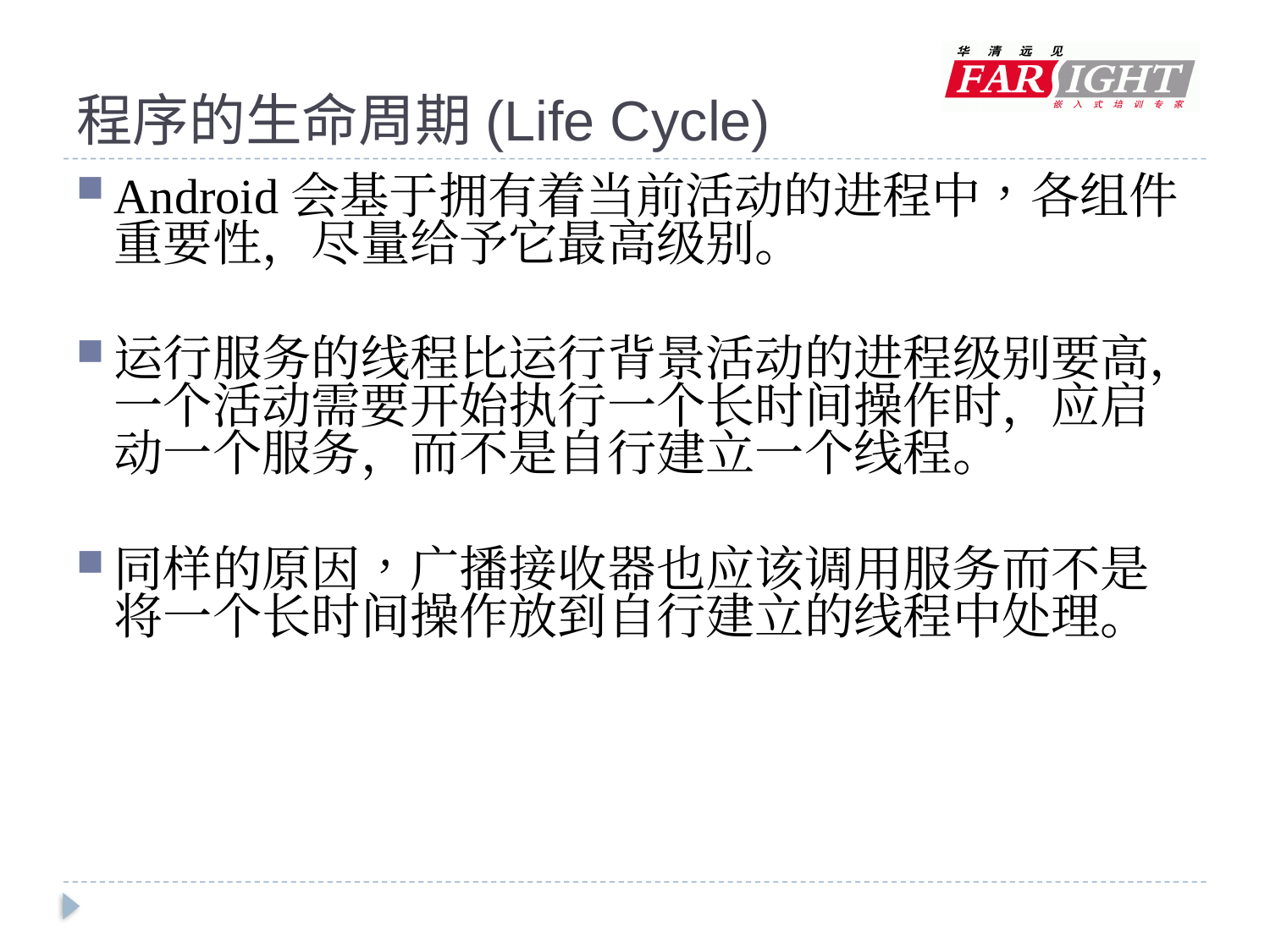

# 程序的生命周期(Life Cycle)
Android会基于拥有着当前活动的进程中，各组件重要性，尽量给予它最高级别。

运行服务的线程比运行背景活动的进程级别要高，一个活动需要开始执行一个长时间操作时，应启动一个服务，而不是自行建立一个线程。

同样的原因，广播接收器也应该调用服务而不是将一个长时间操作放到自行建立的线程中处理。